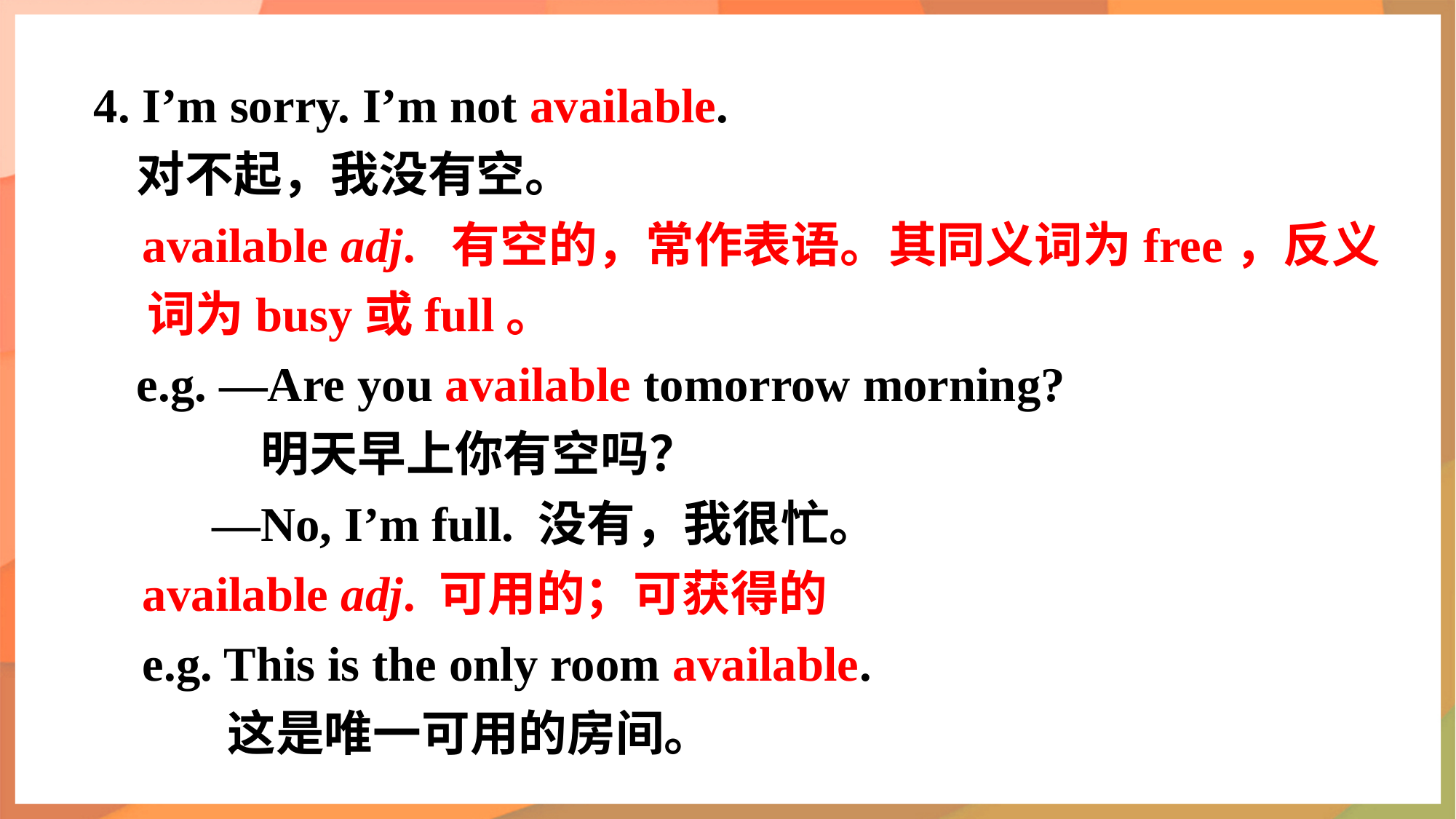

4. I’m sorry. I’m not available.
对不起，我没有空。
    available adj.  有空的，常作表语。其同义词为free，反义词为busy或full。
e.g. —Are you available tomorrow morning?
              明天早上你有空吗？
—No, I’m full. 没有，我很忙。
    available adj. 可用的；可获得的
    e.g. This is the only room available.
           这是唯一可用的房间。